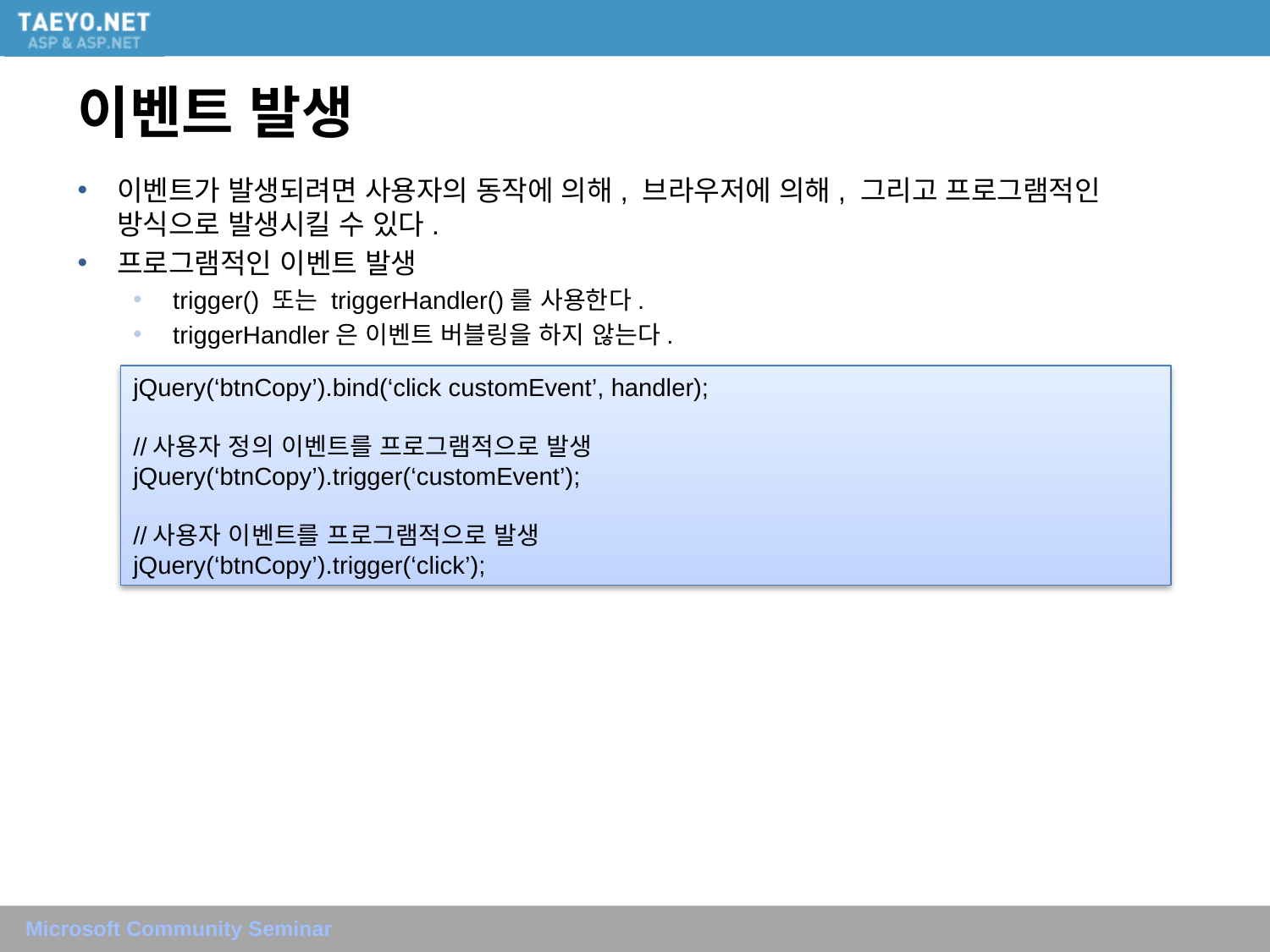

# 이벤트 발생
이벤트가 발생되려면 사용자의 동작에 의해, 브라우저에 의해, 그리고 프로그램적인 방식으로 발생시킬 수 있다.
프로그램적인 이벤트 발생
trigger() 또는 triggerHandler()를 사용한다.
triggerHandler은 이벤트 버블링을 하지 않는다.

jQuery(‘btnCopy’).bind(‘click customEvent’, handler);

//사용자 정의 이벤트를 프로그램적으로 발생
jQuery(‘btnCopy’).trigger(‘customEvent’);

//사용자 이벤트를 프로그램적으로 발생
jQuery(‘btnCopy’).trigger(‘click’);